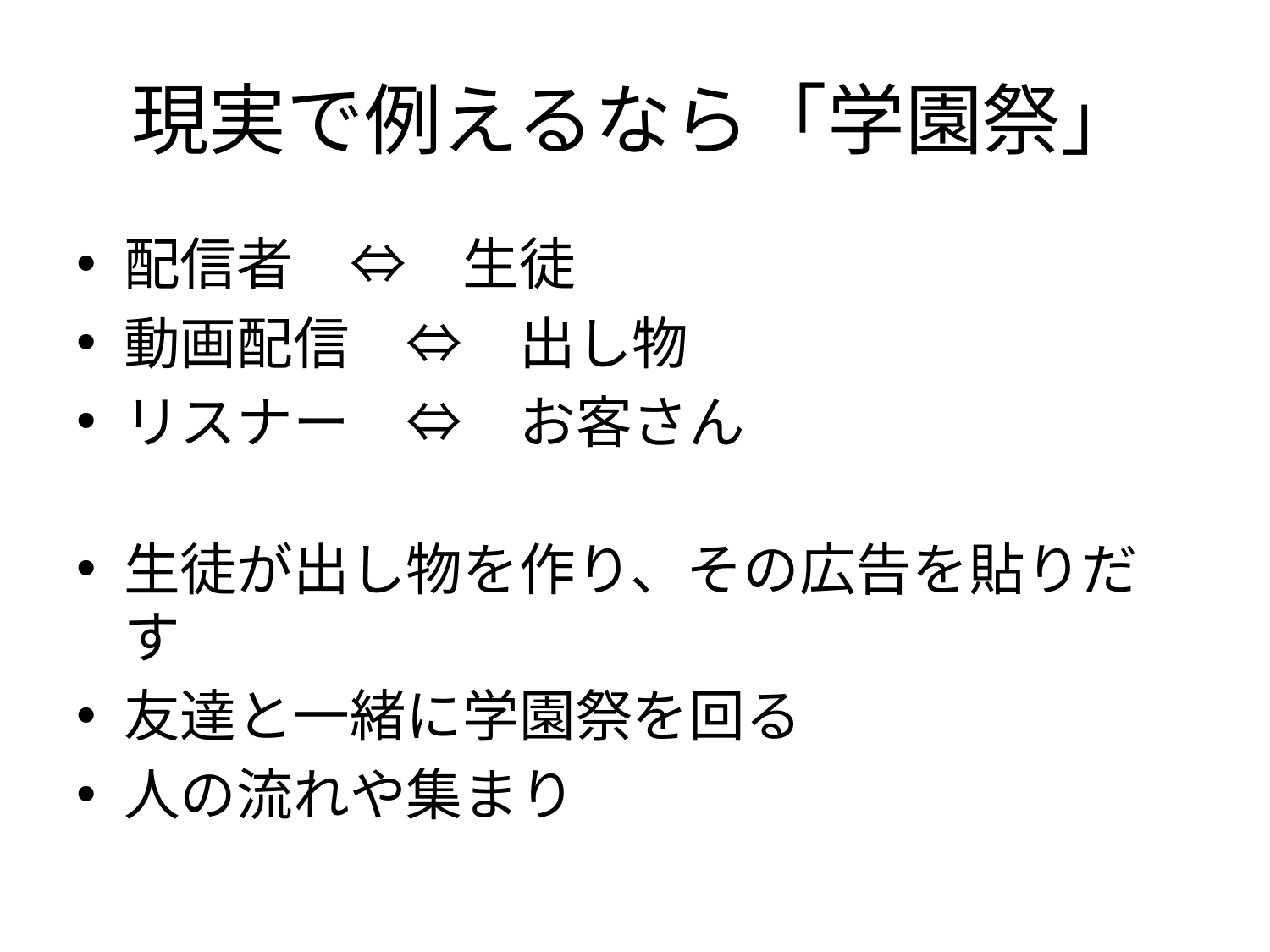

# 現実で例えるなら「学園祭」
配信者　⇔　生徒
動画配信　⇔　出し物
リスナー　⇔　お客さん
生徒が出し物を作り、その広告を貼りだす
友達と一緒に学園祭を回る
人の流れや集まり